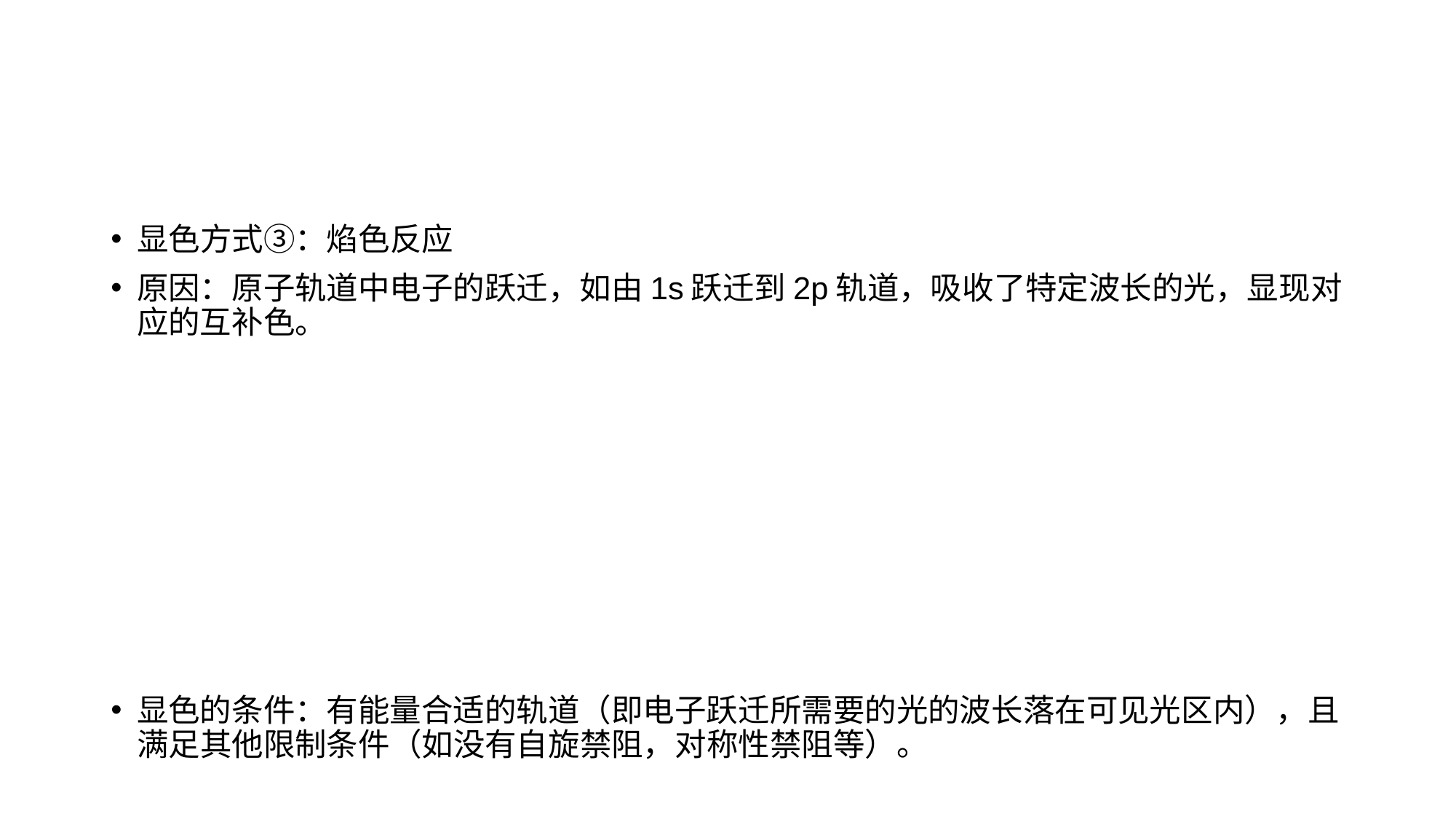

#
显色方式③：焰色反应
原因：原子轨道中电子的跃迁，如由1s跃迁到2p轨道，吸收了特定波长的光，显现对应的互补色。

显色的条件：有能量合适的轨道（即电子跃迁所需要的光的波长落在可见光区内），且满足其他限制条件（如没有自旋禁阻，对称性禁阻等）。